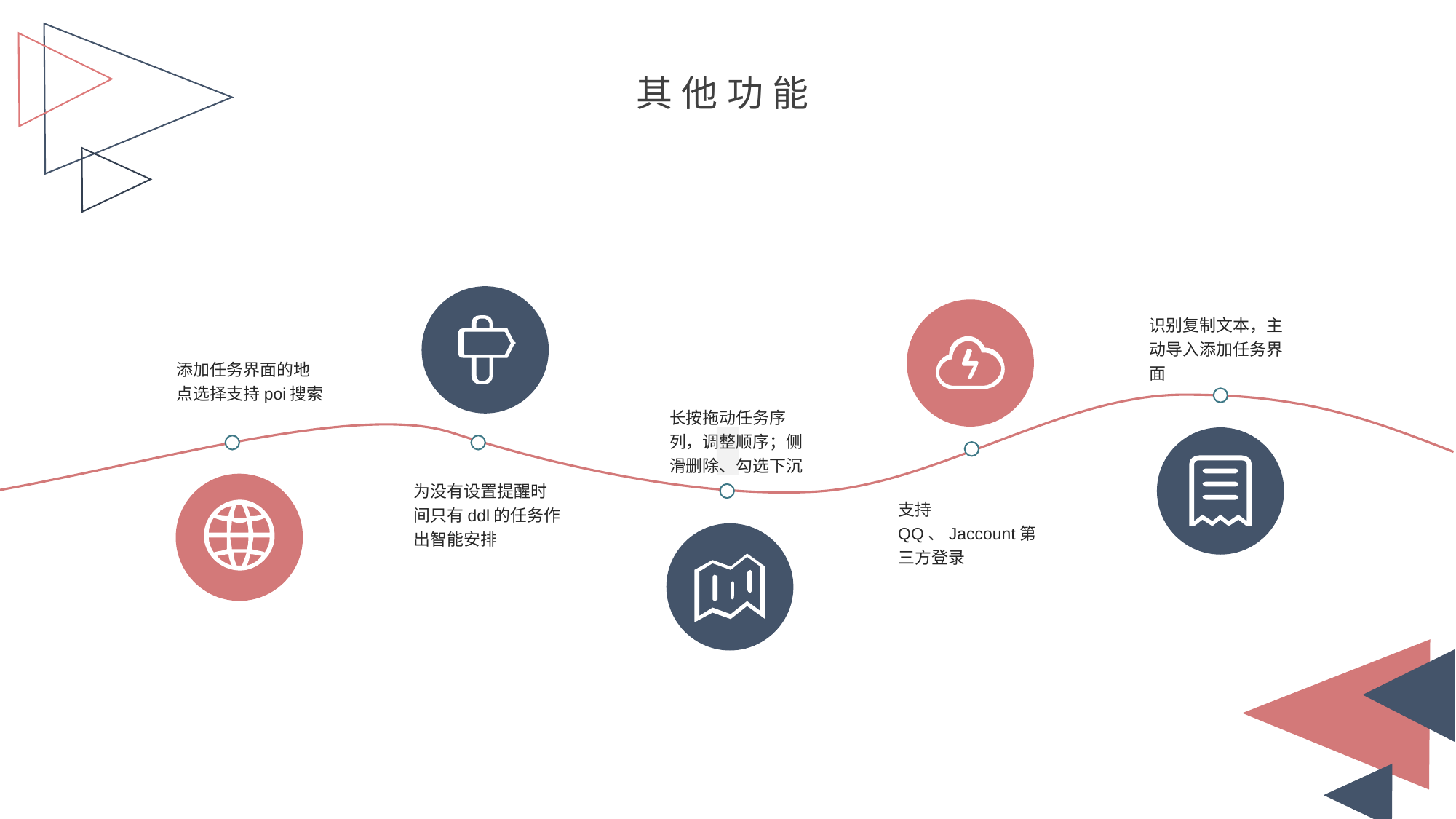

其他功能

识别复制文本，主动导入添加任务界面
添加任务界面的地点选择支持poi搜索

长按拖动任务序列，调整顺序；侧滑删除、勾选下沉

为没有设置提醒时间只有ddl的任务作出智能安排

支持QQ、Jaccount第三方登录